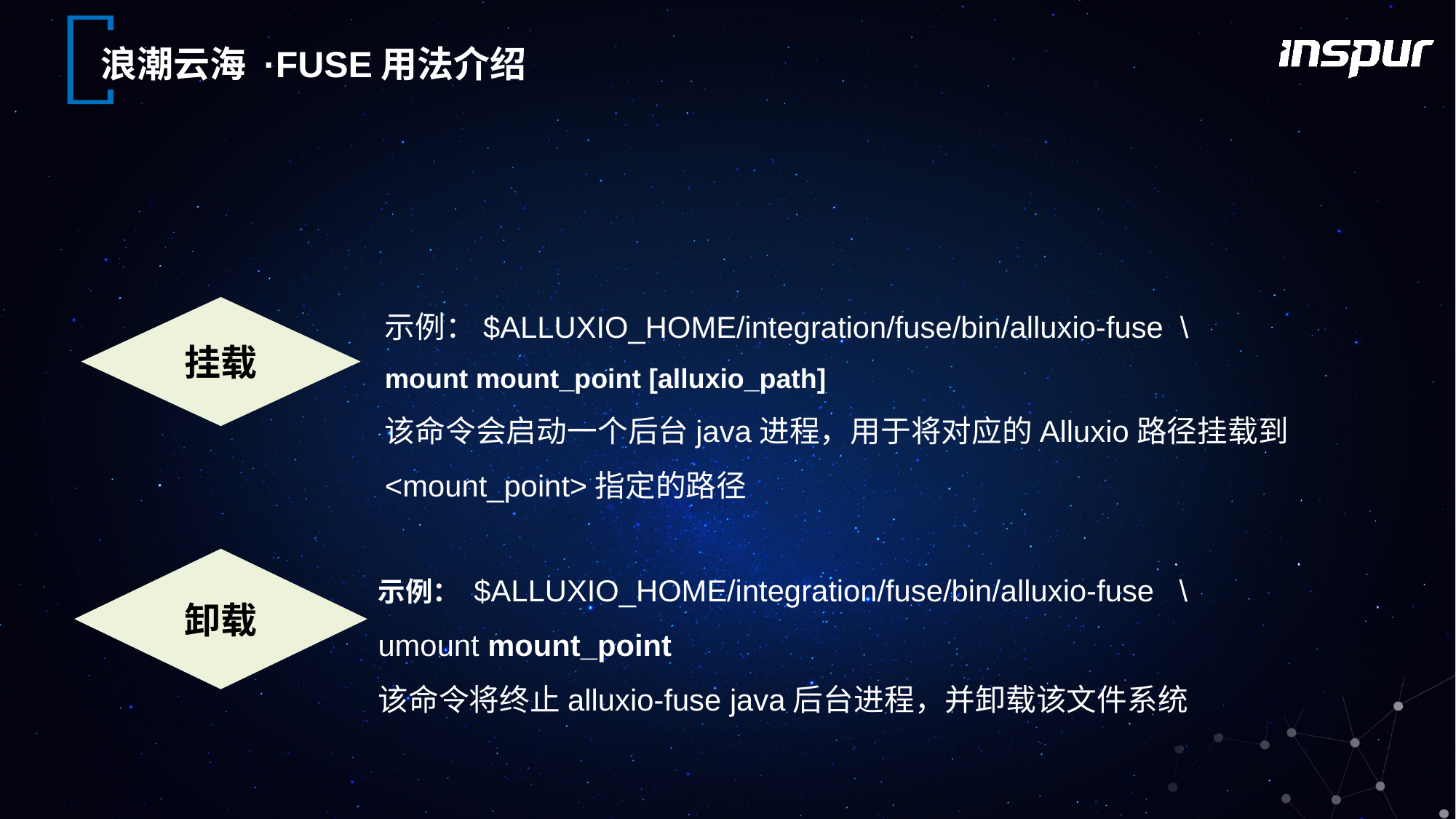

浪潮云海 ·FUSE用法介绍
示例：$ALLUXIO_HOME/integration/fuse/bin/alluxio-fuse  \
mount mount_point [alluxio_path]
该命令会启动一个后台java进程，用于将对应的Alluxio路径挂载到<mount_point>指定的路径
挂载
示例： $ALLUXIO_HOME/integration/fuse/bin/alluxio-fuse   \
umount mount_point
该命令将终止alluxio-fuse java后台进程，并卸载该文件系统
卸载